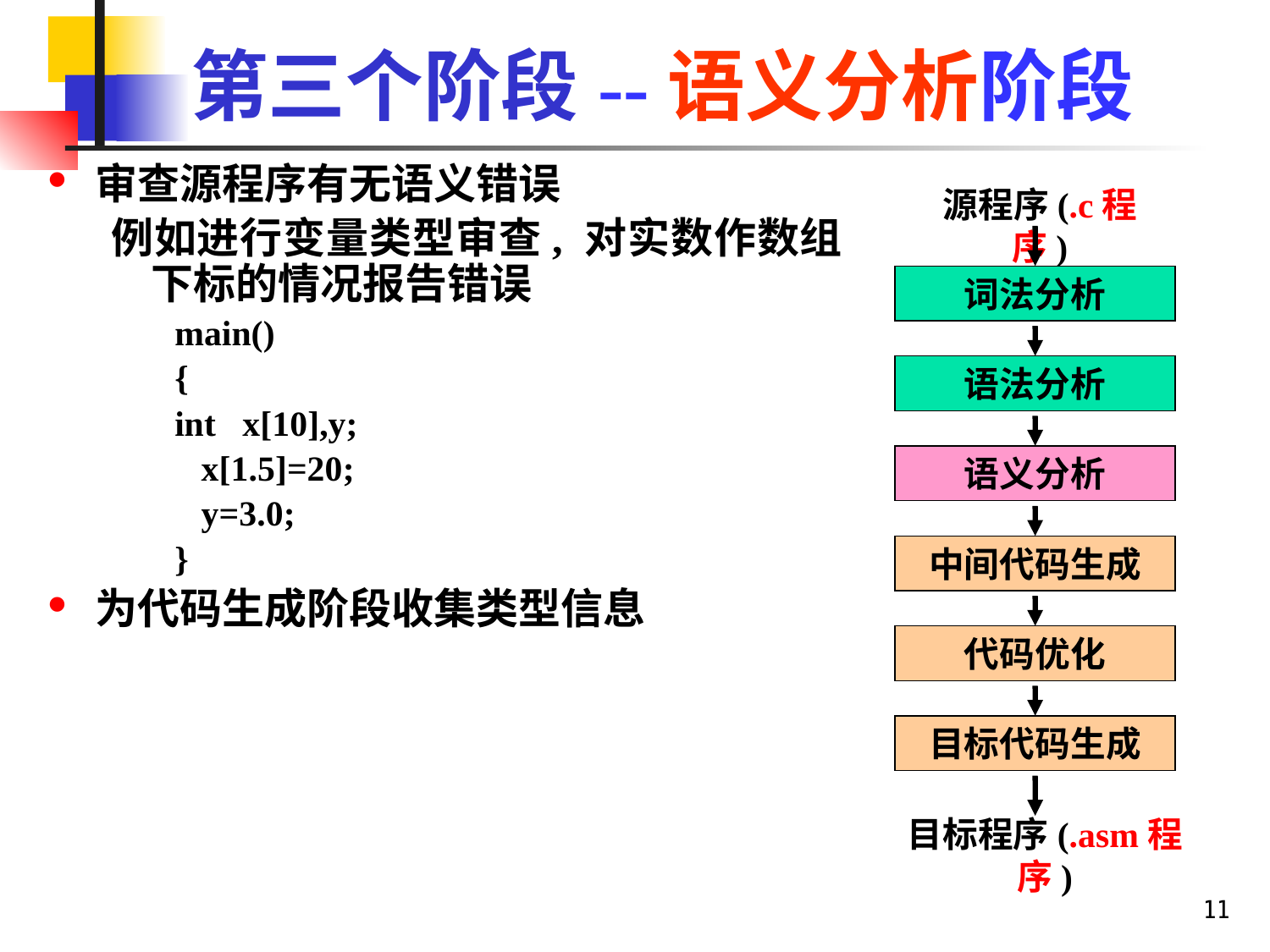

# 第三个阶段--语义分析阶段
审查源程序有无语义错误
例如进行变量类型审查, 对实数作数组下标的情况报告错误
main()
{
int   x[10],y;
   x[1.5]=20;
   y=3.0;
}
为代码生成阶段收集类型信息
源程序(.c程序)

词法分析

语法分析

语义分析

中间代码生成

代码优化

目标代码生成

目标程序(.asm程序)
11